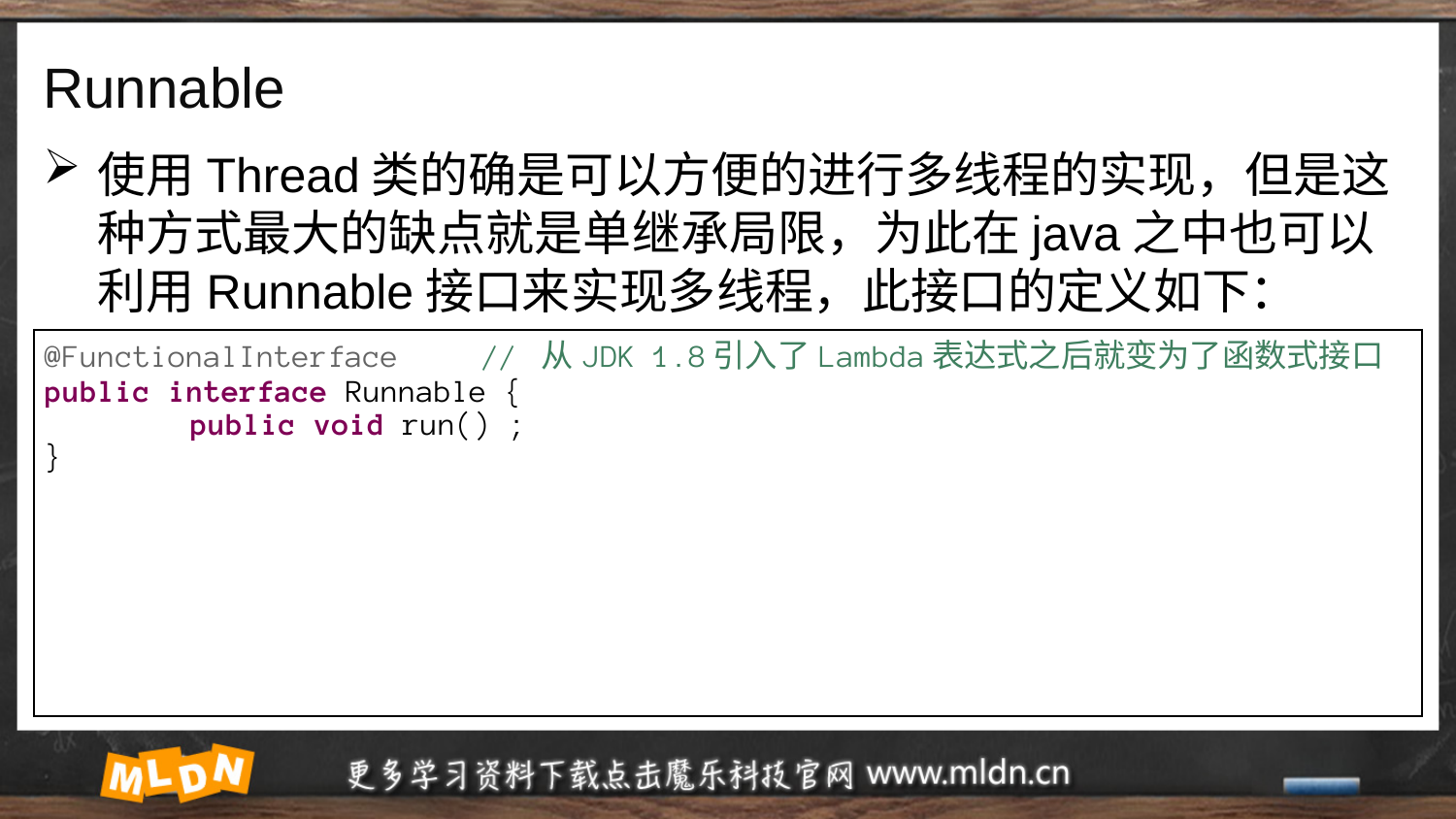

# Runnable
使用Thread类的确是可以方便的进行多线程的实现，但是这种方式最大的缺点就是单继承局限，为此在java之中也可以利用Runnable接口来实现多线程，此接口的定义如下：
| @FunctionalInterface // 从JDK 1.8引入了Lambda表达式之后就变为了函数式接口 public interface Runnable { public void run​() ; } |
| --- |